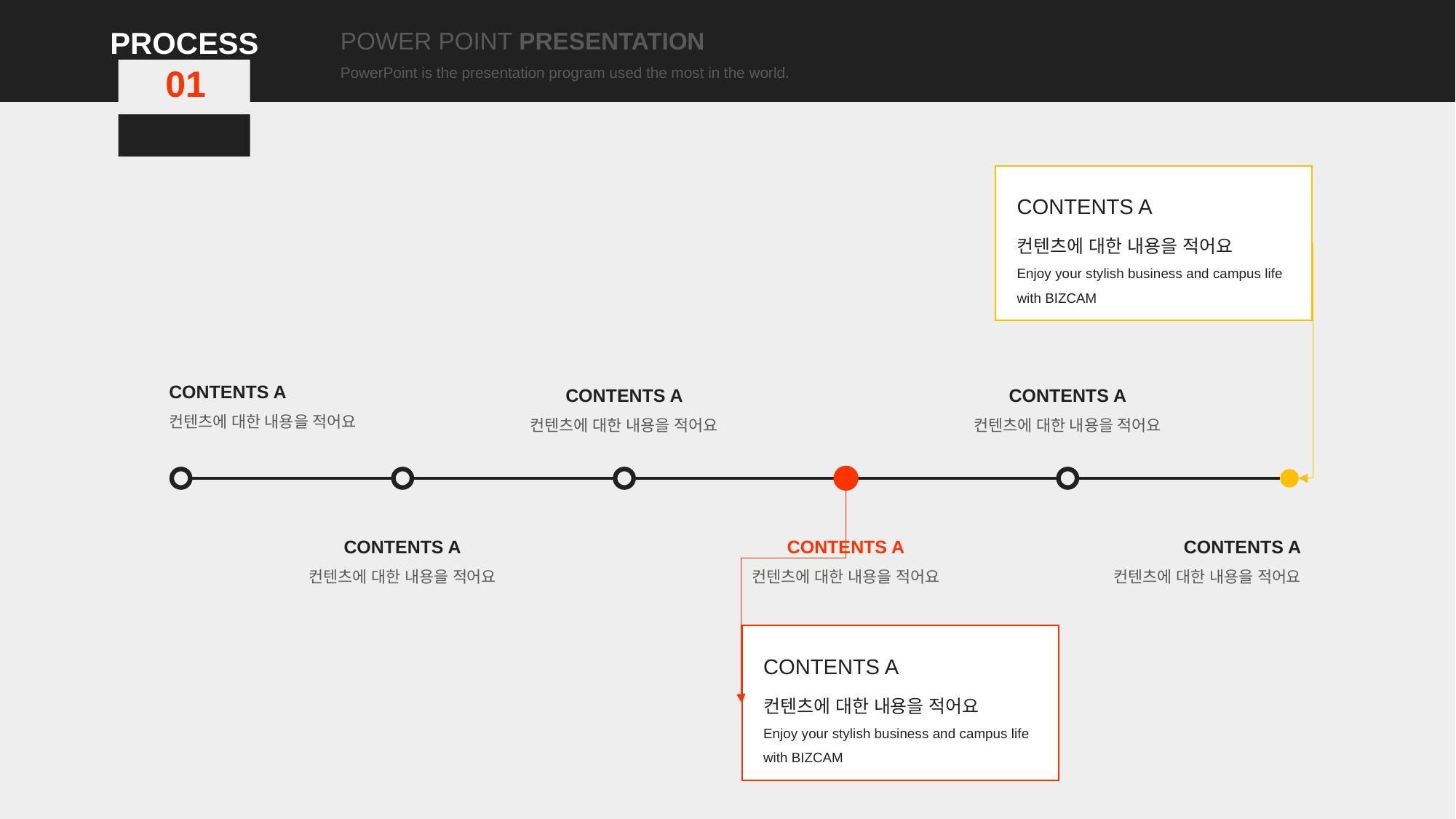

PROCESS
POWER POINT PRESENTATION
PowerPoint is the presentation program used the most in the world.
01

CONTENTS A

컨텐츠에 대한 내용을 적어요
Enjoy your stylish business and campus life with BIZCAM
CONTENTS A
컨텐츠에 대한 내용을 적어요
CONTENTS A
컨텐츠에 대한 내용을 적어요
CONTENTS A
컨텐츠에 대한 내용을 적어요

CONTENTS A
컨텐츠에 대한 내용을 적어요
CONTENTS A
컨텐츠에 대한 내용을 적어요
CONTENTS A
컨텐츠에 대한 내용을 적어요
CONTENTS A

컨텐츠에 대한 내용을 적어요
Enjoy your stylish business and campus life with BIZCAM